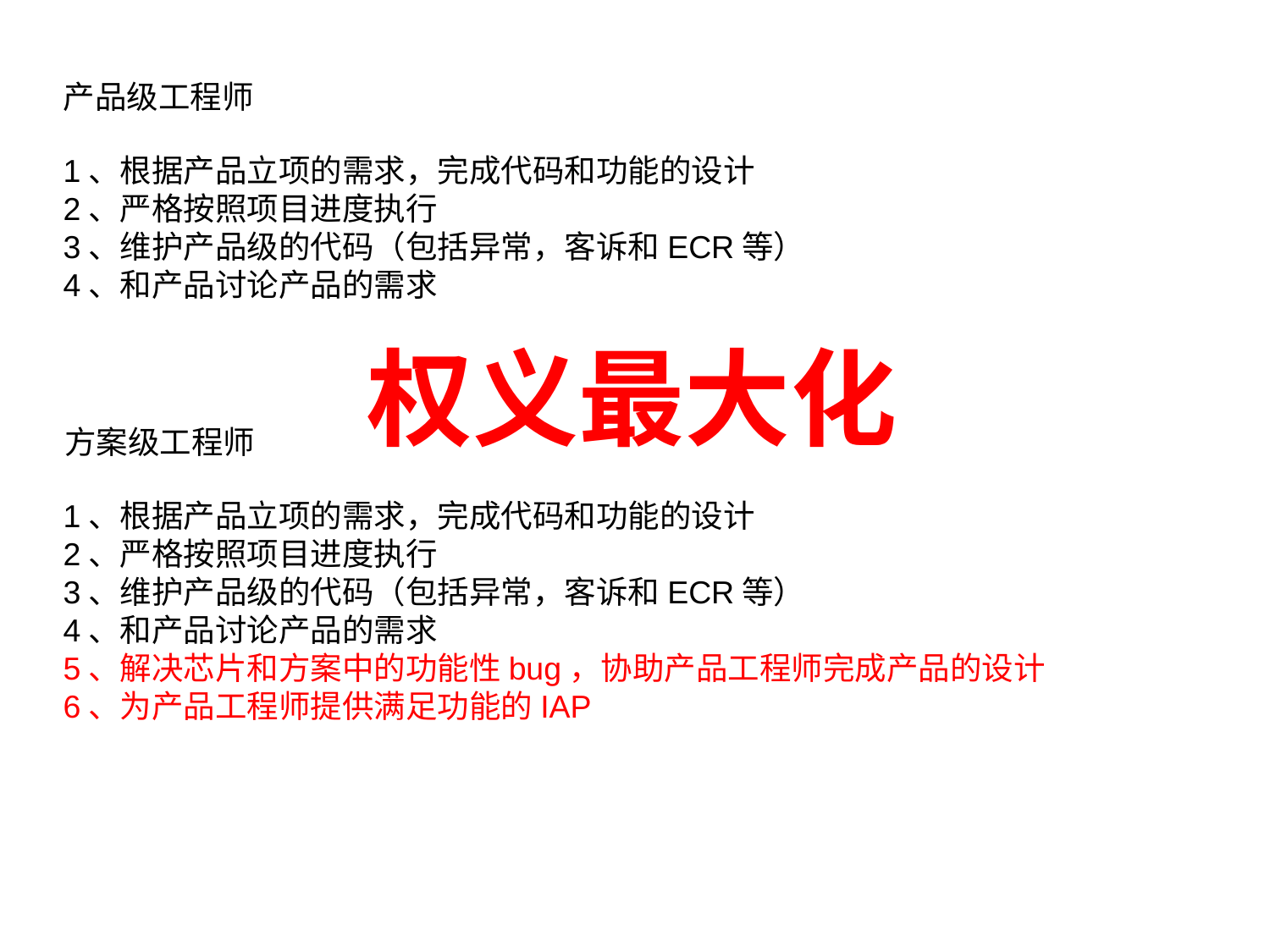

产品级工程师
1、根据产品立项的需求，完成代码和功能的设计
2、严格按照项目进度执行
3、维护产品级的代码（包括异常，客诉和ECR等）
4、和产品讨论产品的需求
权义最大化
方案级工程师
1、根据产品立项的需求，完成代码和功能的设计
2、严格按照项目进度执行
3、维护产品级的代码（包括异常，客诉和ECR等）
4、和产品讨论产品的需求
5、解决芯片和方案中的功能性bug，协助产品工程师完成产品的设计
6、为产品工程师提供满足功能的IAP